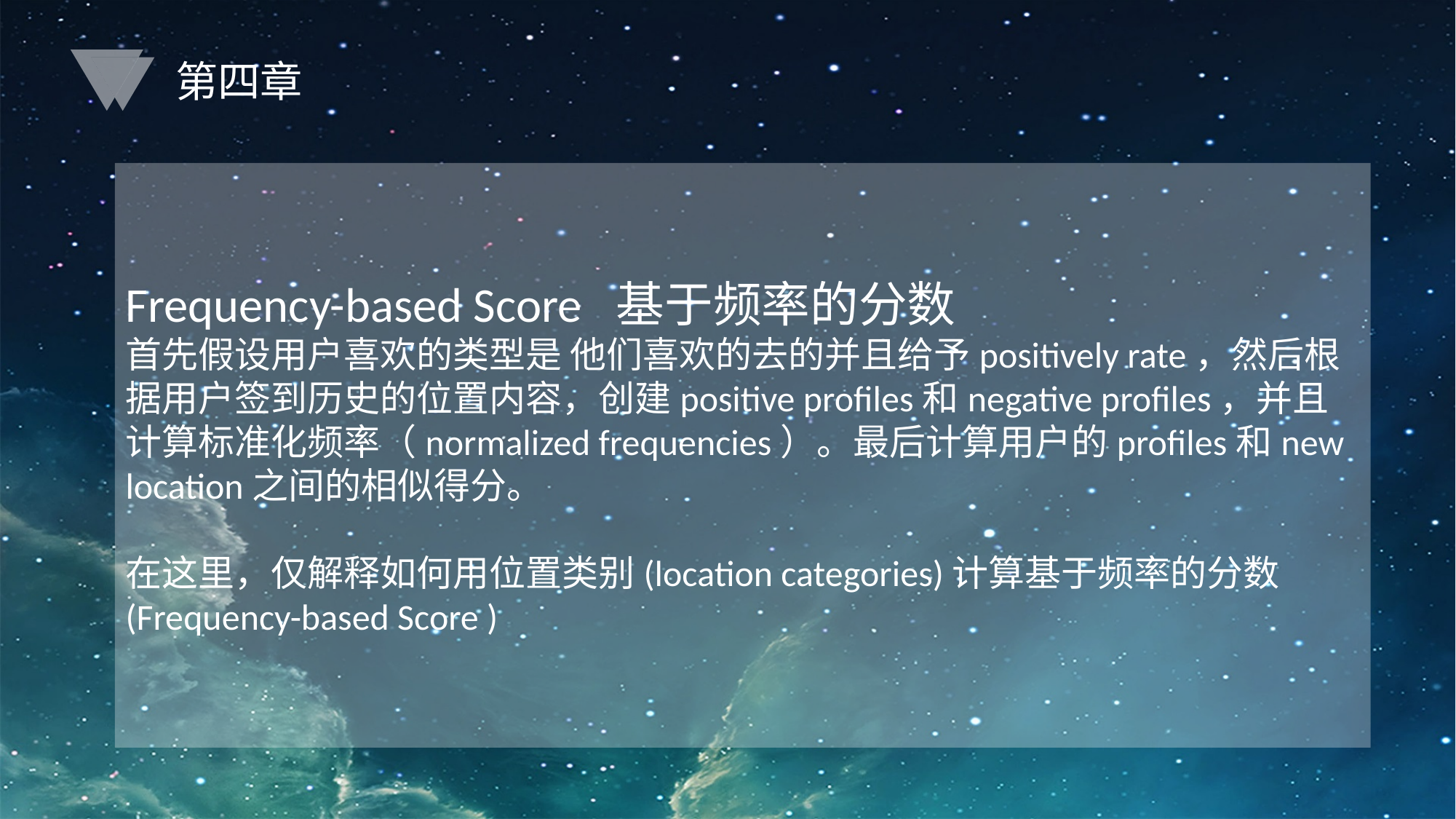

第四章

Frequency-based Score  基于频率的分数
首先假设用户喜欢的类型是 他们喜欢的去的并且给予positively rate，然后根据用户签到历史的位置内容，创建positive profiles和negative profiles，并且计算标准化频率（normalized frequencies）。最后计算用户的profiles和new location之间的相似得分。

在这里，仅解释如何用位置类别(location categories)计算基于频率的分数(Frequency-based Score )